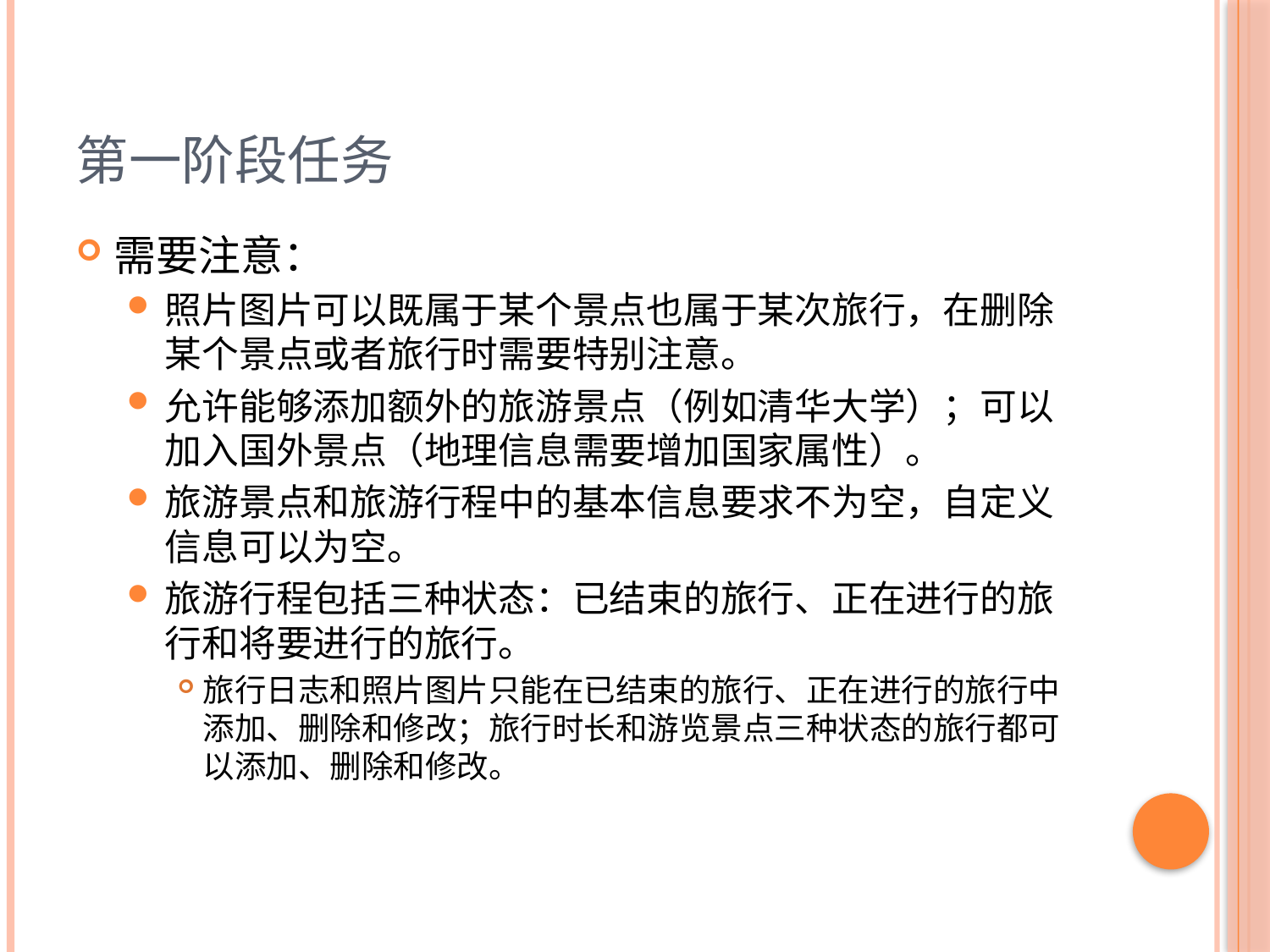

# 第一阶段任务
需要注意：
照片图片可以既属于某个景点也属于某次旅行，在删除某个景点或者旅行时需要特别注意。
允许能够添加额外的旅游景点（例如清华大学）；可以加入国外景点（地理信息需要增加国家属性）。
旅游景点和旅游行程中的基本信息要求不为空，自定义信息可以为空。
旅游行程包括三种状态：已结束的旅行、正在进行的旅行和将要进行的旅行。
旅行日志和照片图片只能在已结束的旅行、正在进行的旅行中添加、删除和修改；旅行时长和游览景点三种状态的旅行都可以添加、删除和修改。